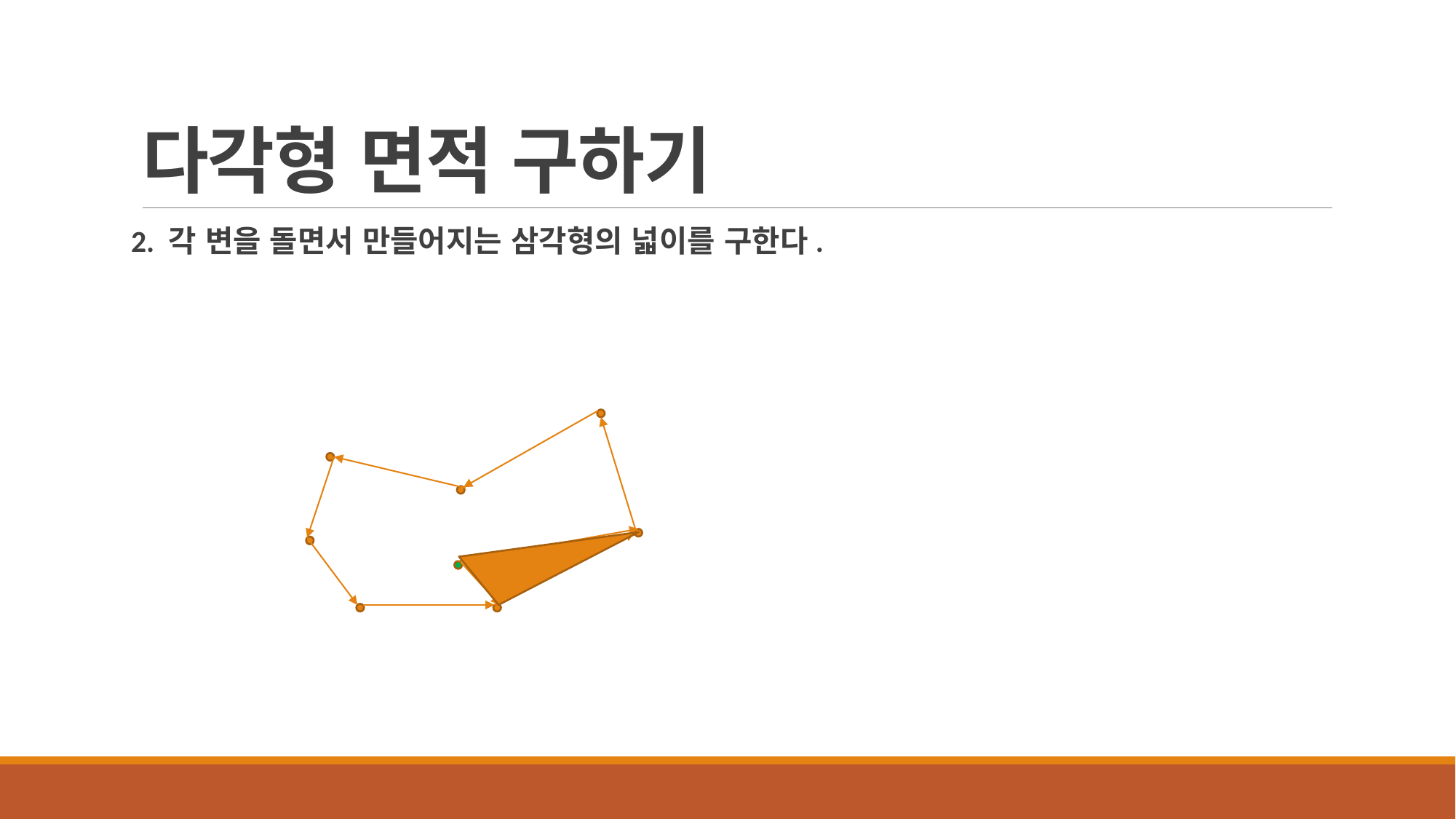

# 다각형 면적 구하기
2. 각 변을 돌면서 만들어지는 삼각형의 넓이를 구한다.